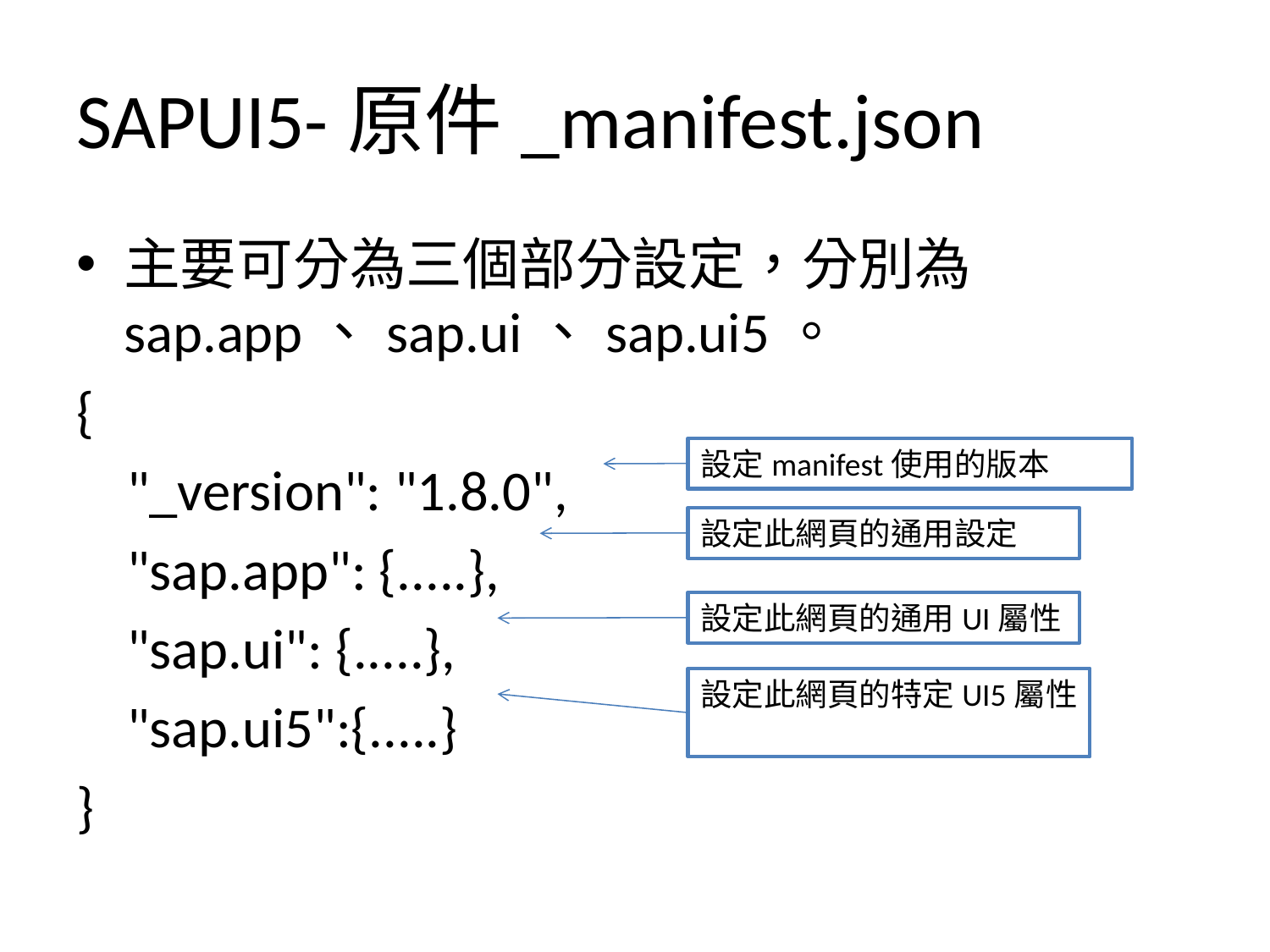

# SAPUI5-原件_manifest.json
主要可分為三個部分設定，分別為sap.app、sap.ui、sap.ui5。
{
    "_version": "1.8.0",
    "sap.app": {.....},
    "sap.ui": {.....},
    "sap.ui5":{.....}
}
設定manifest使用的版本
設定此網頁的通用設定
設定此網頁的通用UI屬性
設定此網頁的特定UI5屬性